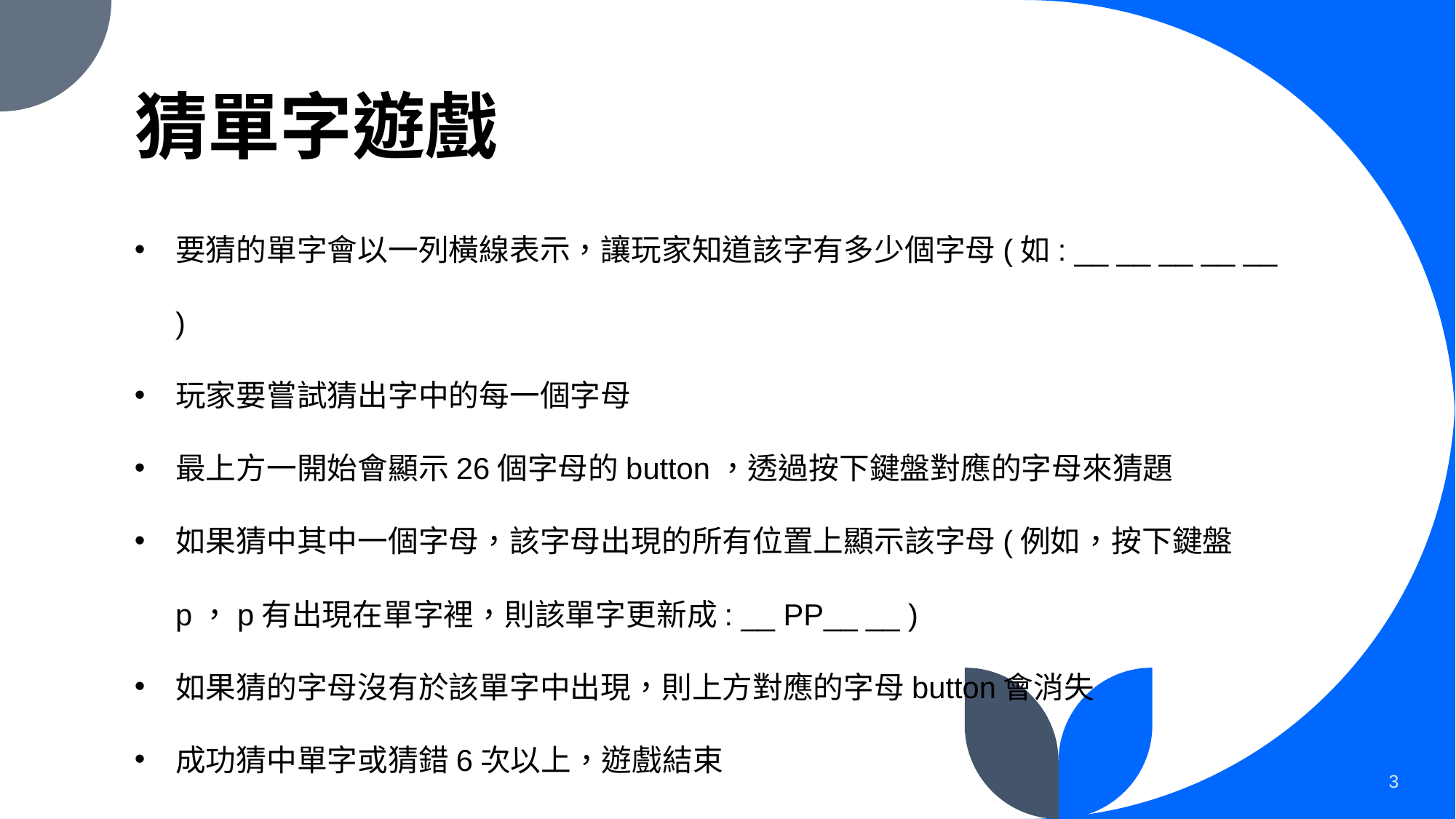

# 猜單字遊戲
要猜的單字會以一列橫線表示，讓玩家知道該字有多少個字母(如: __ __ __ __ __ )
玩家要嘗試猜出字中的每一個字母
最上方一開始會顯示26個字母的button，透過按下鍵盤對應的字母來猜題
如果猜中其中一個字母，該字母出現的所有位置上顯示該字母(例如，按下鍵盤p，p有出現在單字裡，則該單字更新成: __ PP__ __ )
如果猜的字母沒有於該單字中出現，則上方對應的字母button會消失
成功猜中單字或猜錯6次以上，遊戲結束
3